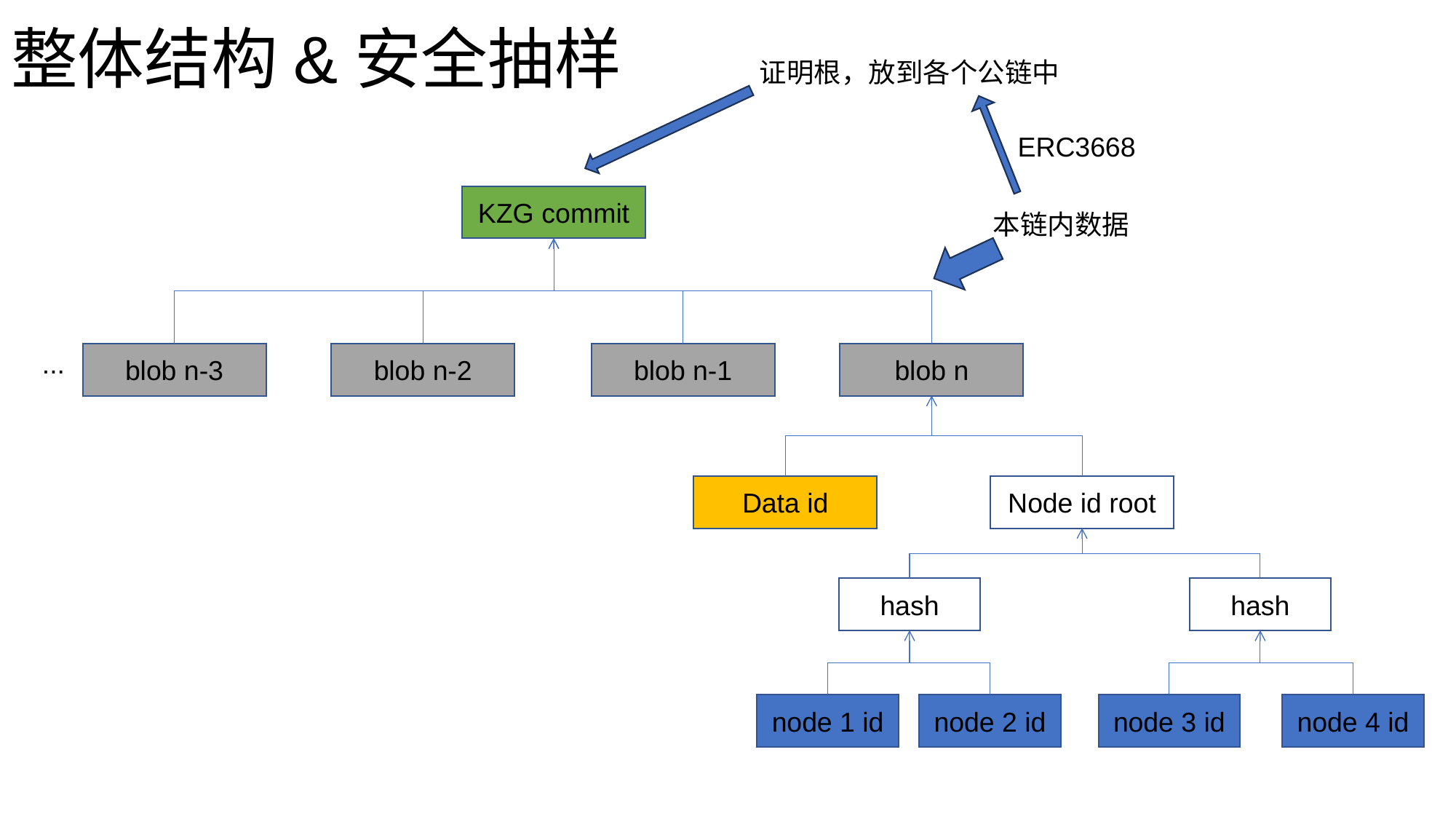

# 整体结构&安全抽样
证明根，放到各个公链中

ERC3668

KZG commit
本链内数据

...
blob n-3
blob n-2
blob n-1
blob n
Data id
Node id root
hash
hash
node 1 id
node 2 id
node 3 id
node 4 id